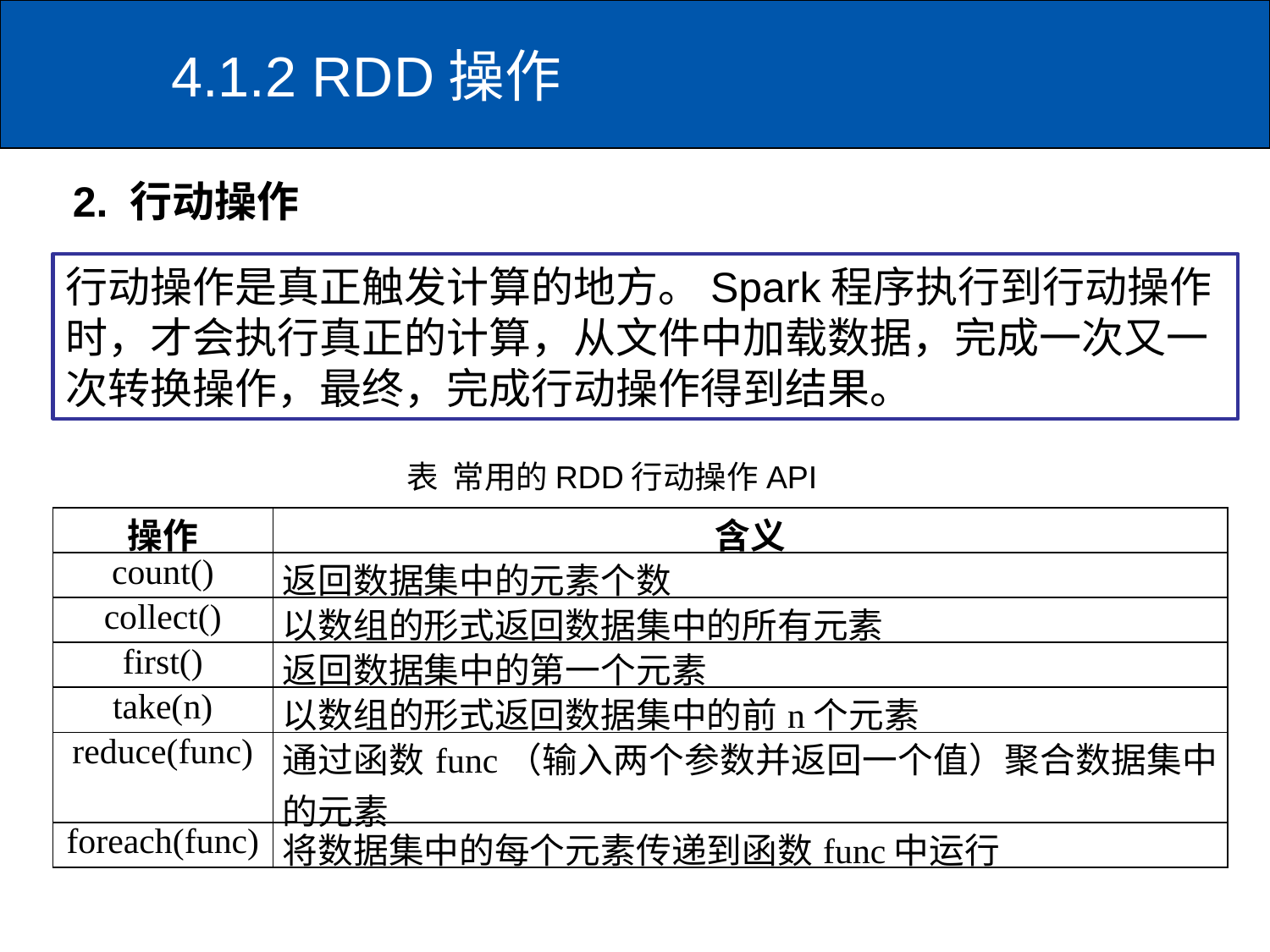

# 4.1.2 RDD操作
2. 行动操作
行动操作是真正触发计算的地方。Spark程序执行到行动操作时，才会执行真正的计算，从文件中加载数据，完成一次又一次转换操作，最终，完成行动操作得到结果。
表  常用的RDD行动操作API
| 操作 | 含义 |
| --- | --- |
| count() | 返回数据集中的元素个数 |
| collect() | 以数组的形式返回数据集中的所有元素 |
| first() | 返回数据集中的第一个元素 |
| take(n) | 以数组的形式返回数据集中的前n个元素 |
| reduce(func) | 通过函数func（输入两个参数并返回一个值）聚合数据集中的元素 |
| foreach(func) | 将数据集中的每个元素传递到函数func中运行 |